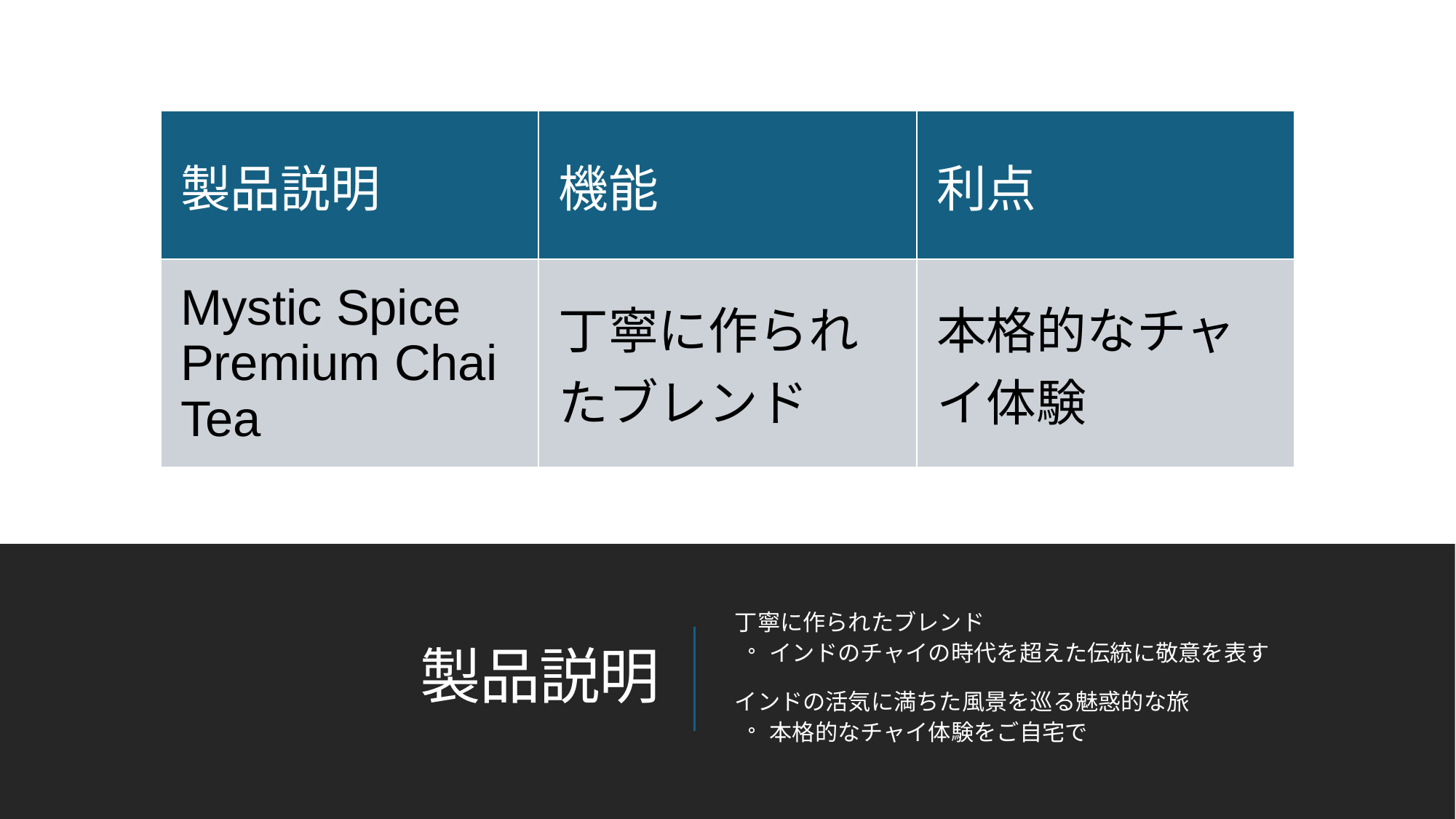

| 製品説明 | 機能 | 利点 |
| --- | --- | --- |
| Mystic Spice Premium Chai Tea | 丁寧に作られたブレンド | 本格的なチャイ体験 |

丁寧に作られたブレンド
インドのチャイの時代を超えた伝統に敬意を表す
インドの活気に満ちた風景を巡る魅惑的な旅
本格的なチャイ体験をご自宅で
# 製品説明